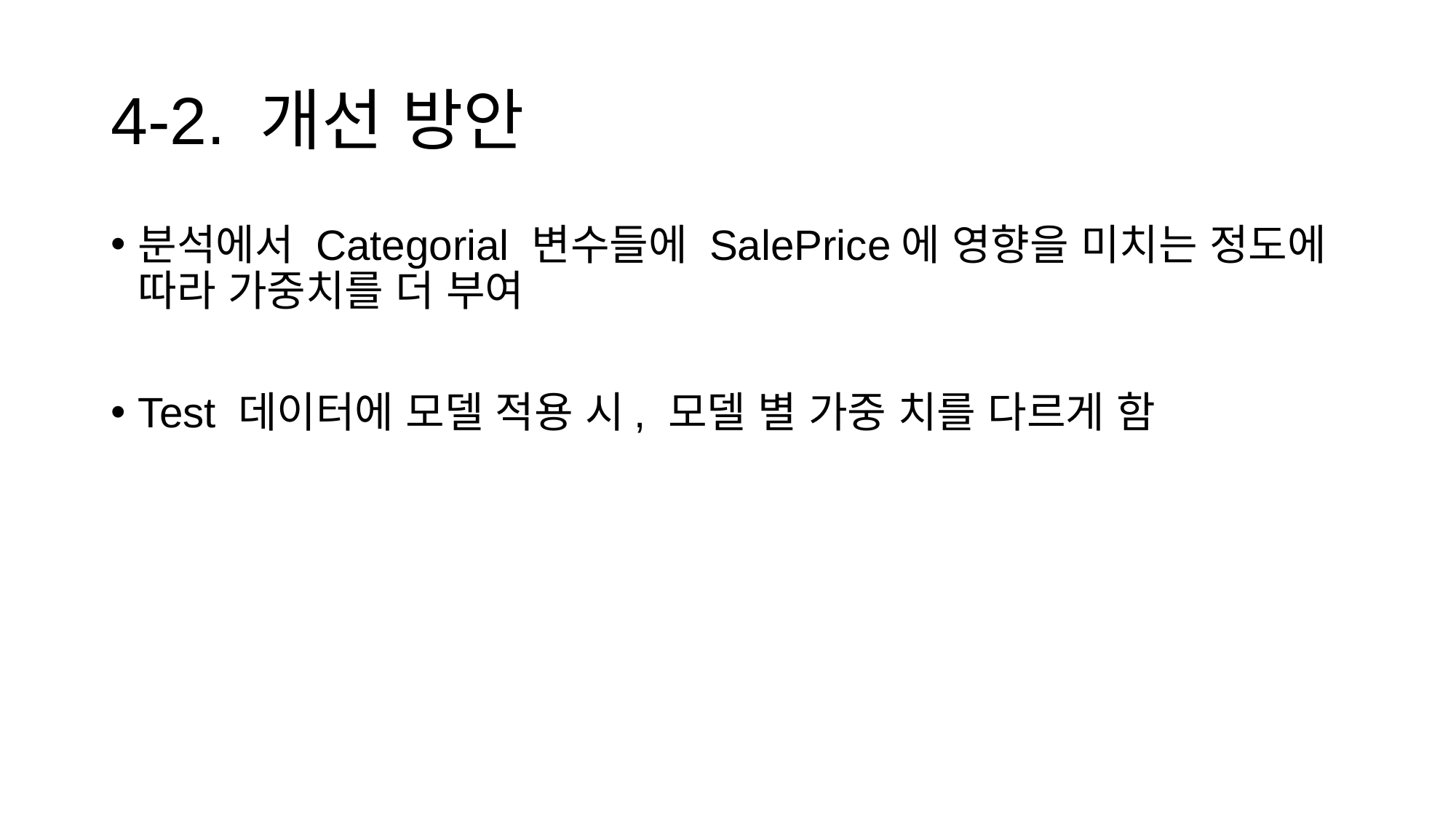

# 4-2. 개선 방안
분석에서 Categorial 변수들에 SalePrice에 영향을 미치는 정도에 따라 가중치를 더 부여

Test 데이터에 모델 적용 시, 모델 별 가중 치를 다르게 함